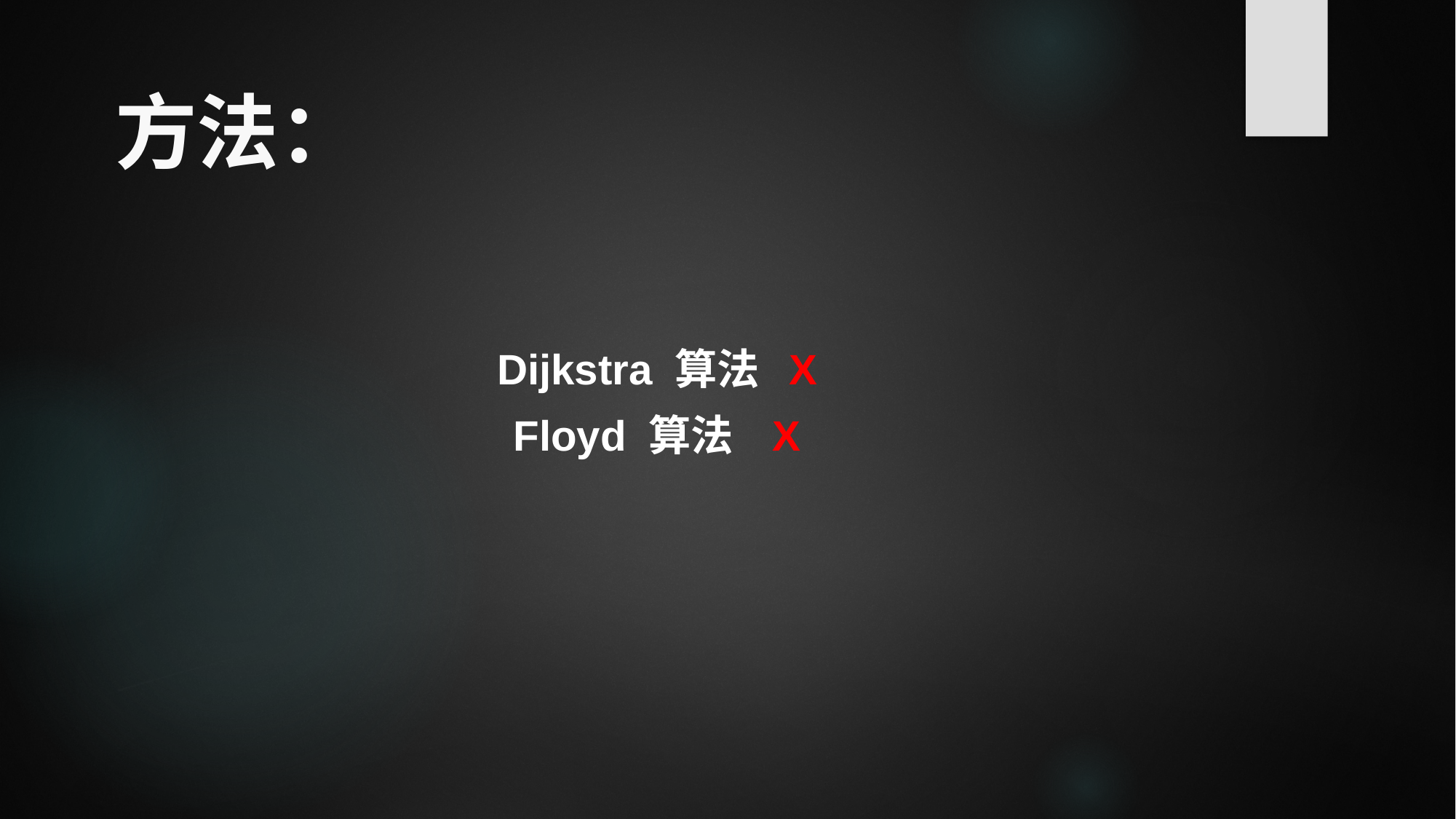

# 方法：
Dijkstra 算法  X
Floyd 算法   X